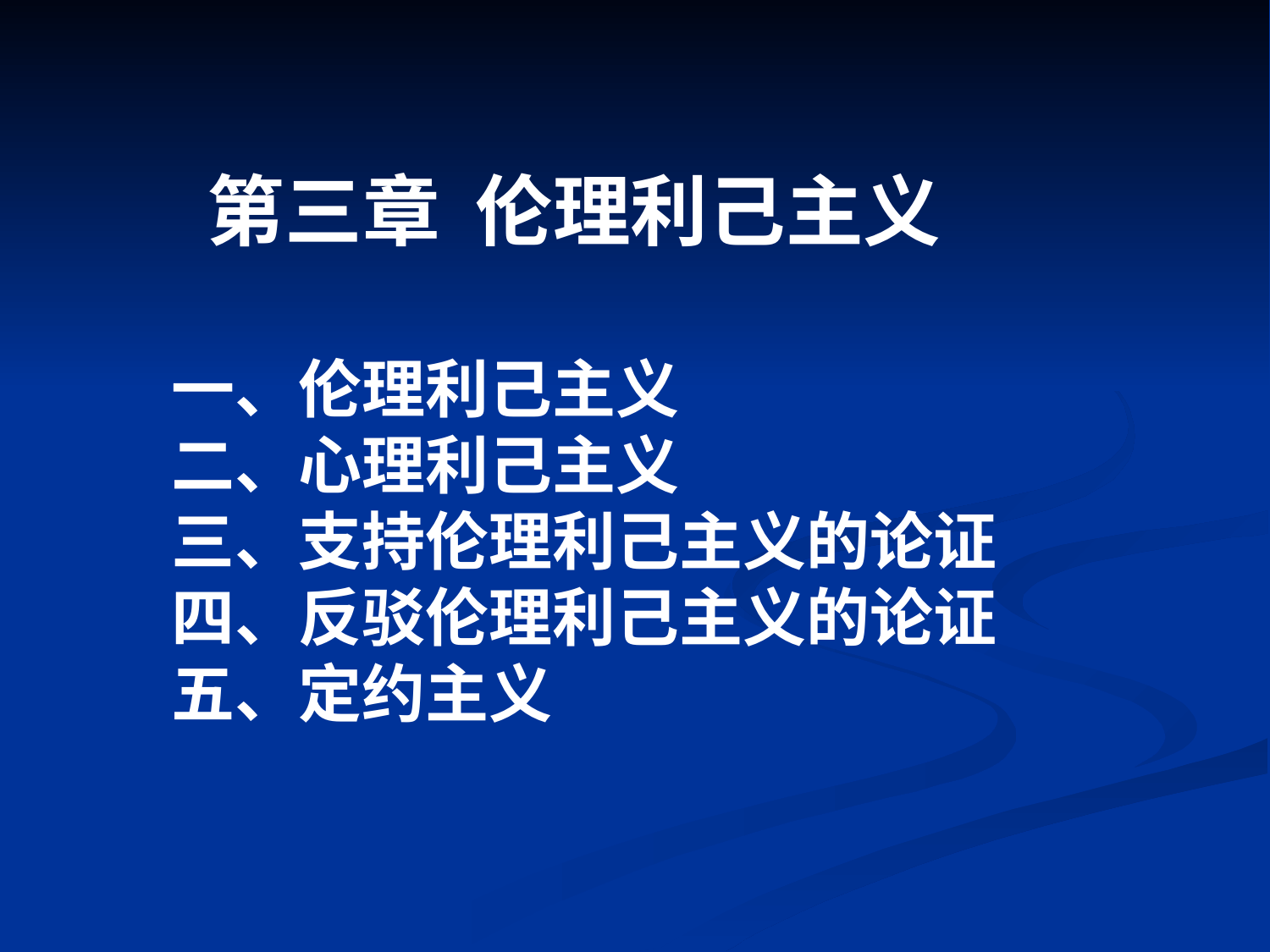

第三章  伦理利己主义

一、伦理利己主义
二、心理利己主义
三、支持伦理利己主义的论证
四、反驳伦理利己主义的论证
五、定约主义